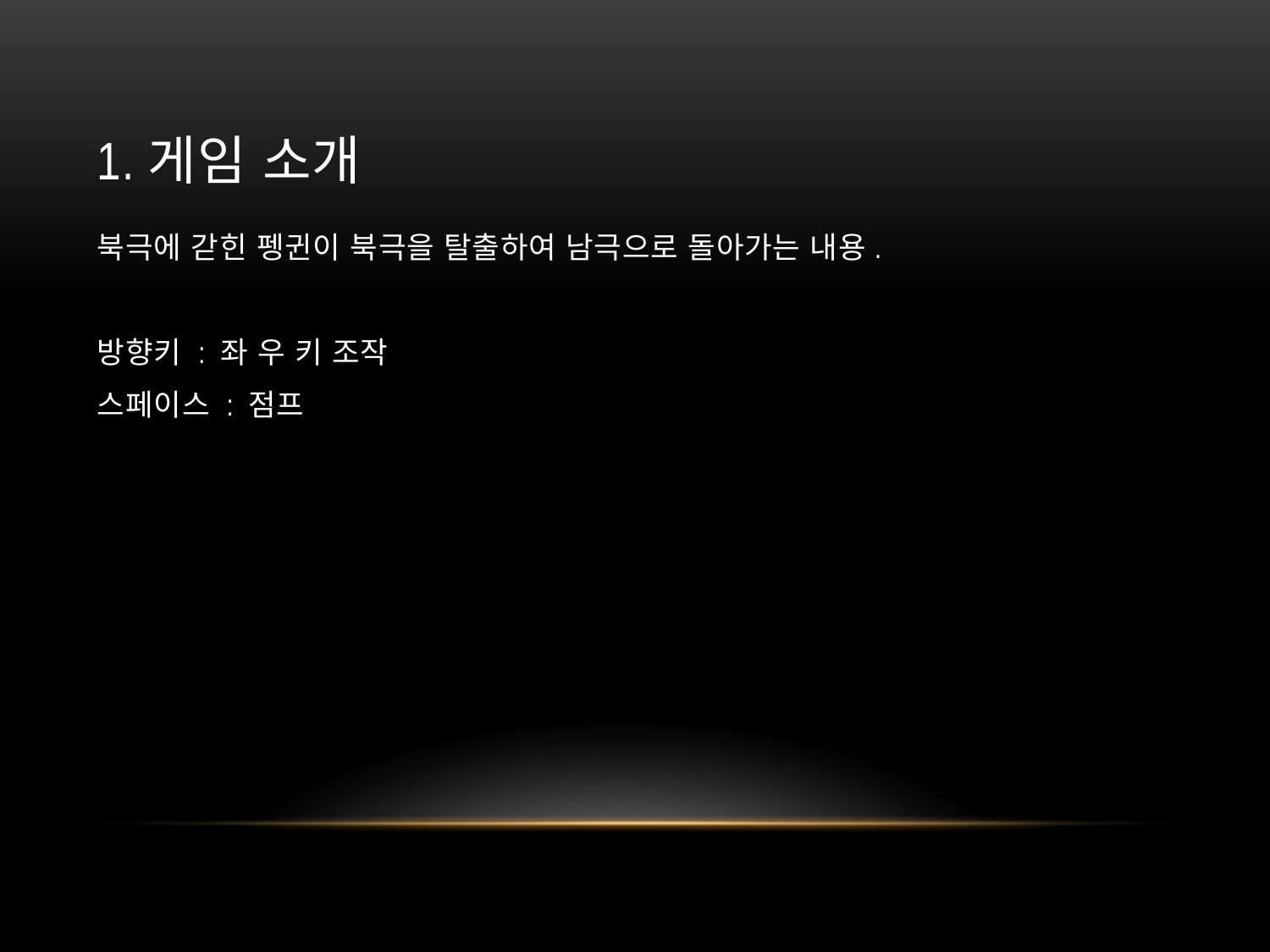

# 1.게임 소개
북극에 갇힌 펭귄이 북극을 탈출하여 남극으로 돌아가는 내용.

방향키 : 좌 우 키 조작
스페이스 : 점프